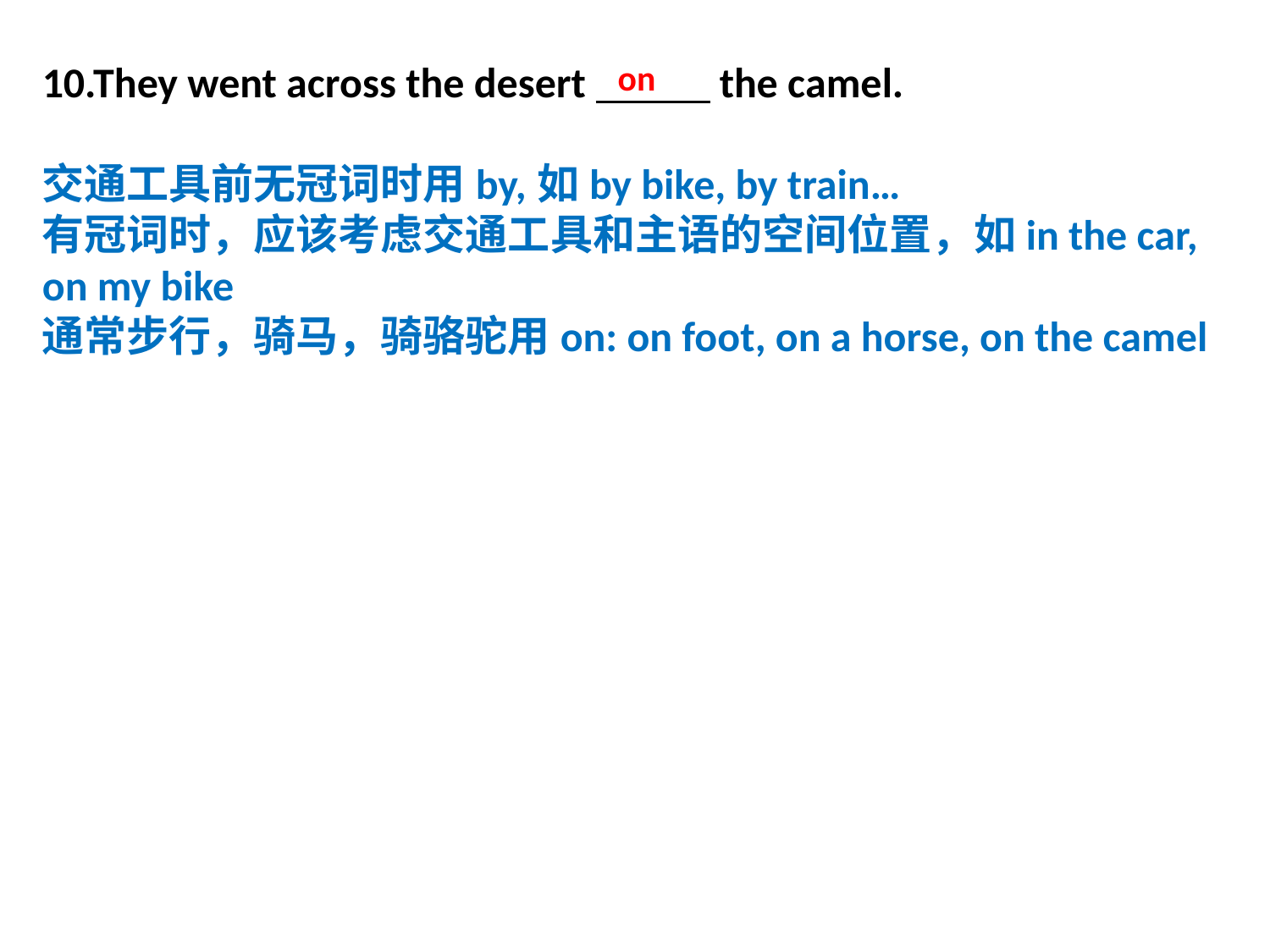

10.They went across the desert              the camel.

交通工具前无冠词时用by,如by bike, by train…
有冠词时，应该考虑交通工具和主语的空间位置，如in the car, on my bike
通常步行，骑马，骑骆驼用on: on foot, on a horse, on the camel
on